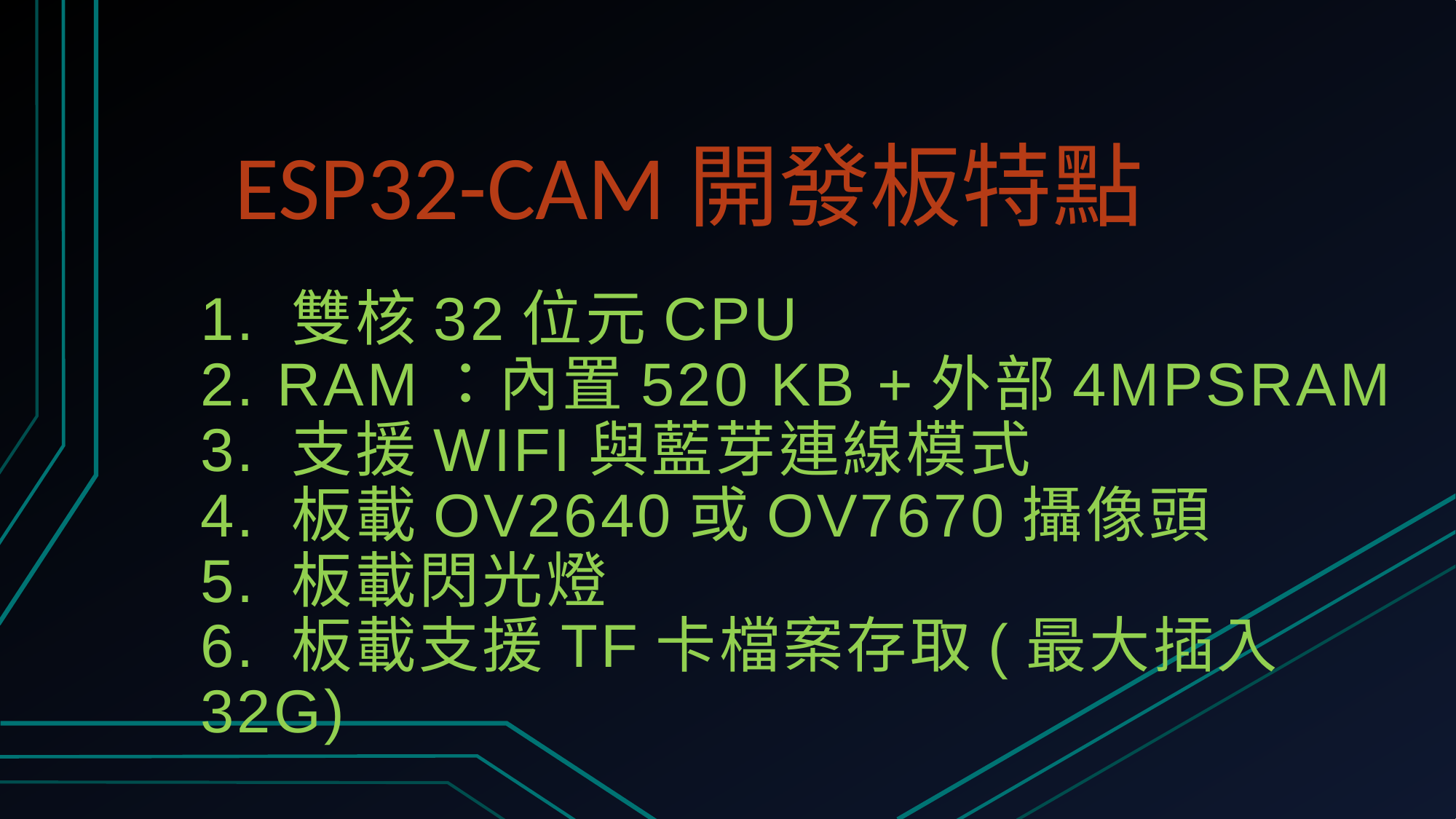

# ESP32-CAM開發板特點
1. 雙核32位元CPU
2. RAM：內置520 KB +外部4MPSRAM
3. 支援WIFI與藍芽連線模式
4. 板載OV2640或OV7670攝像頭
5. 板載閃光燈
6. 板載支援TF卡檔案存取(最大插入32G)